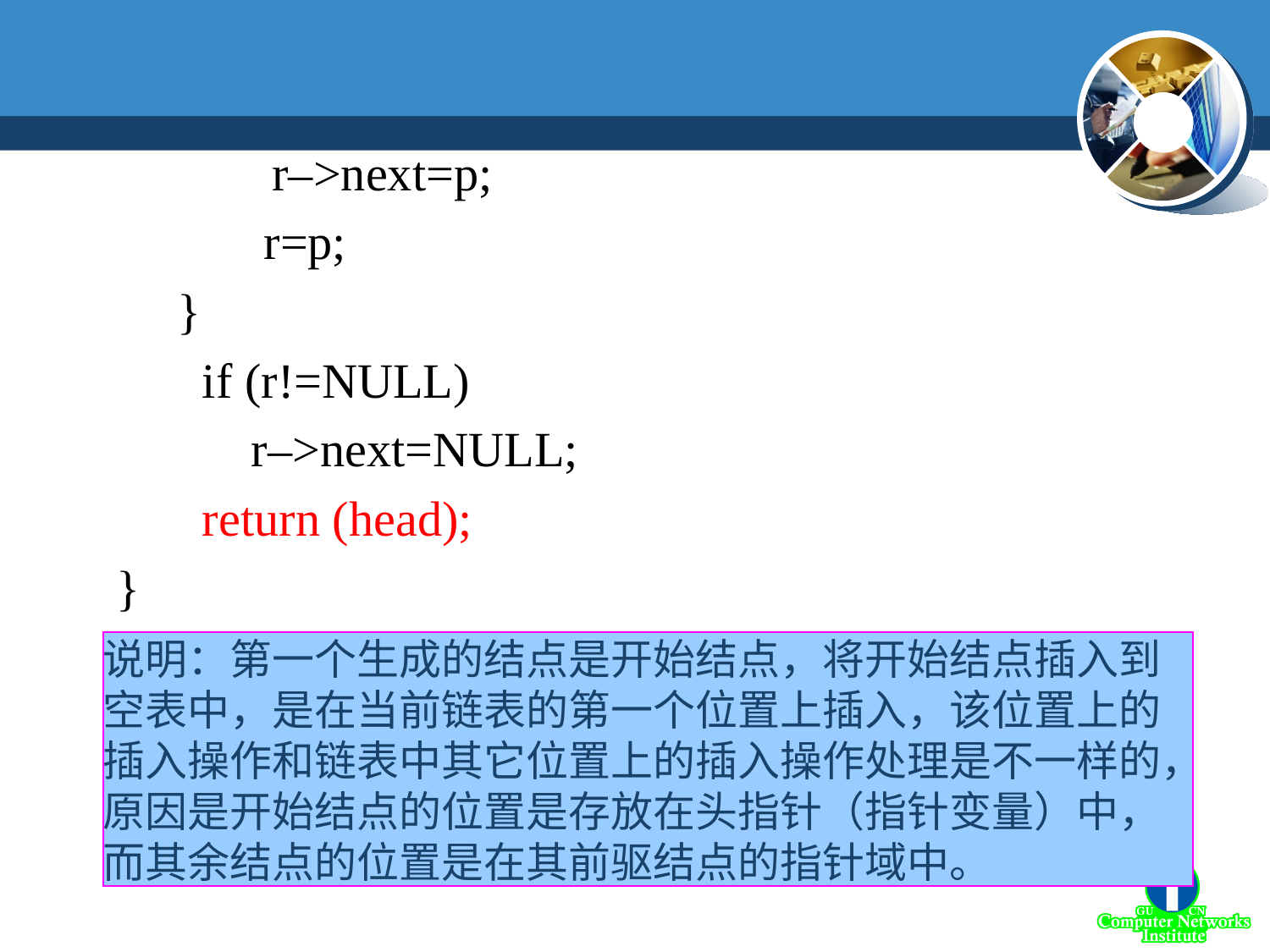

r–>next=p;
               r=p;
        }
          if (r!=NULL)
              r–>next=NULL;
          return (head);
   }
说明：第一个生成的结点是开始结点，将开始结点插入到空表中，是在当前链表的第一个位置上插入，该位置上的插入操作和链表中其它位置上的插入操作处理是不一样的，原因是开始结点的位置是存放在头指针（指针变量）中，而其余结点的位置是在其前驱结点的指针域中。